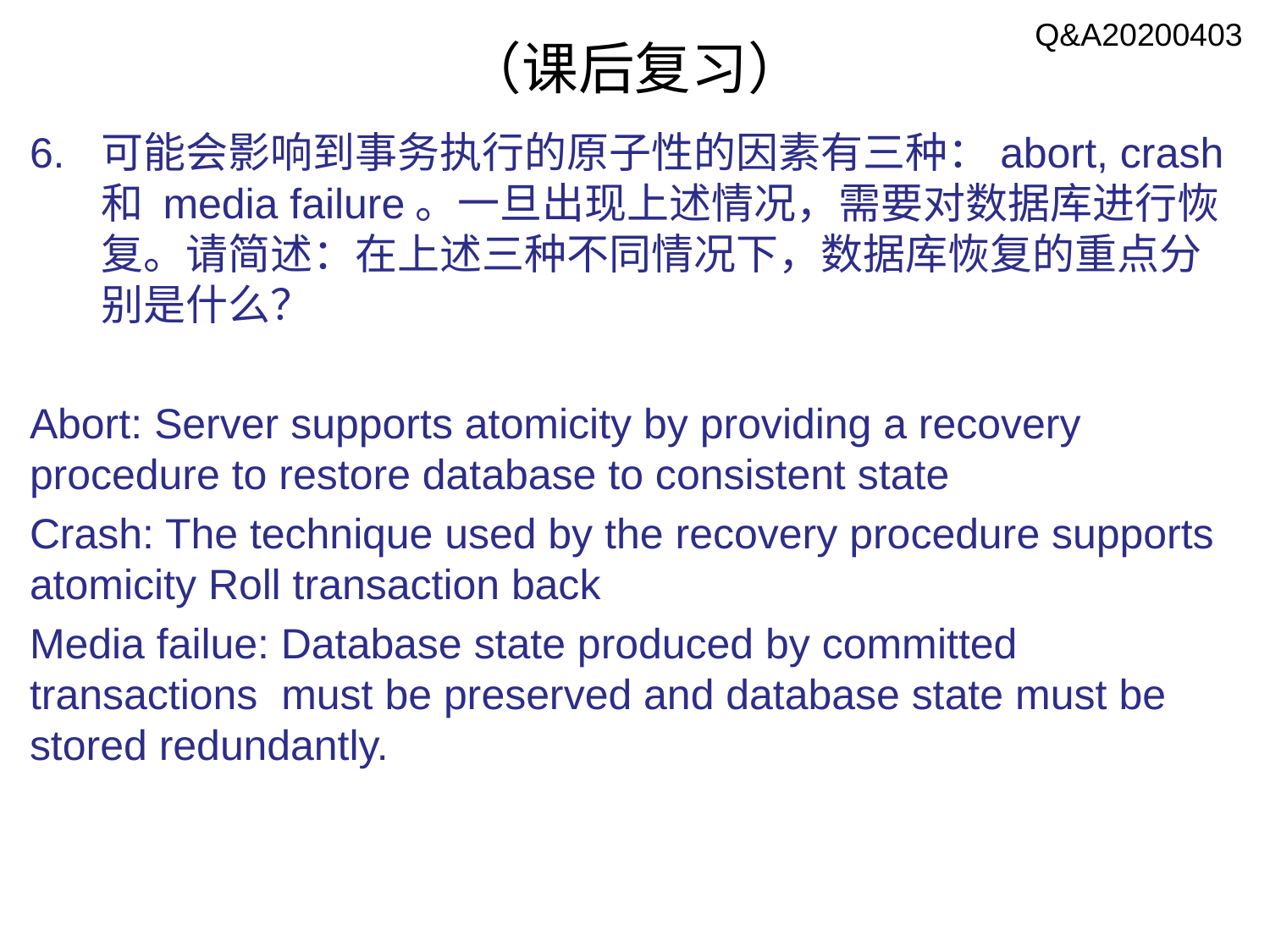

Q&A20200403
# （课后复习）
可能会影响到事务执行的原子性的因素有三种：abort, crash 和 media failure。一旦出现上述情况，需要对数据库进行恢复。请简述：在上述三种不同情况下，数据库恢复的重点分别是什么？

Abort: Server supports atomicity by providing a recovery procedure to restore database to consistent state
Crash: The technique used by the recovery procedure supports atomicity Roll transaction back
Media failue: Database state produced by committed transactions  must be preserved and database state must be stored redundantly.